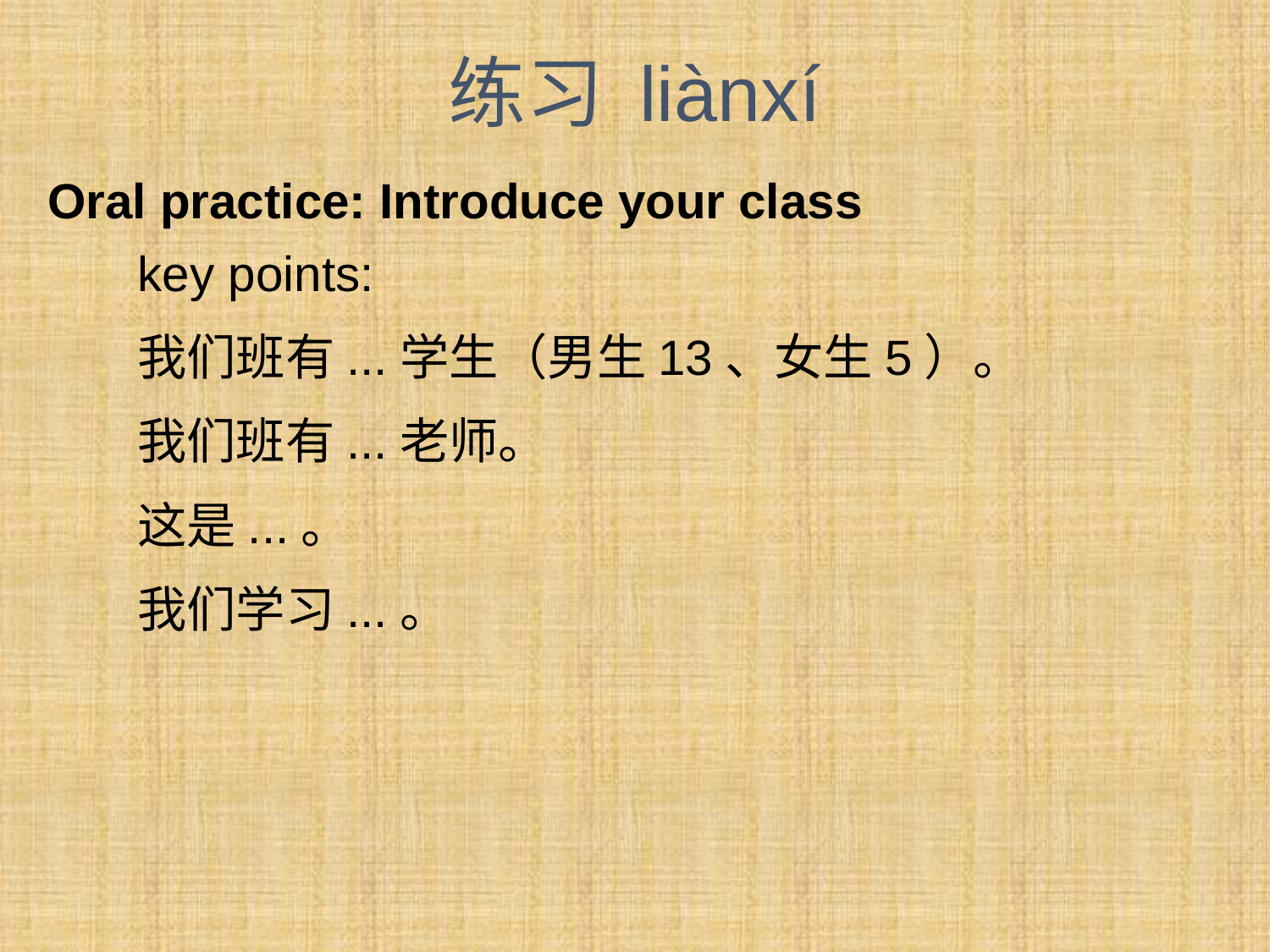

练习 liànxí
Oral practice: Introduce your class
key points:
我们班有...学生（男生13、女生5）。
我们班有...老师。
这是...。
我们学习...。